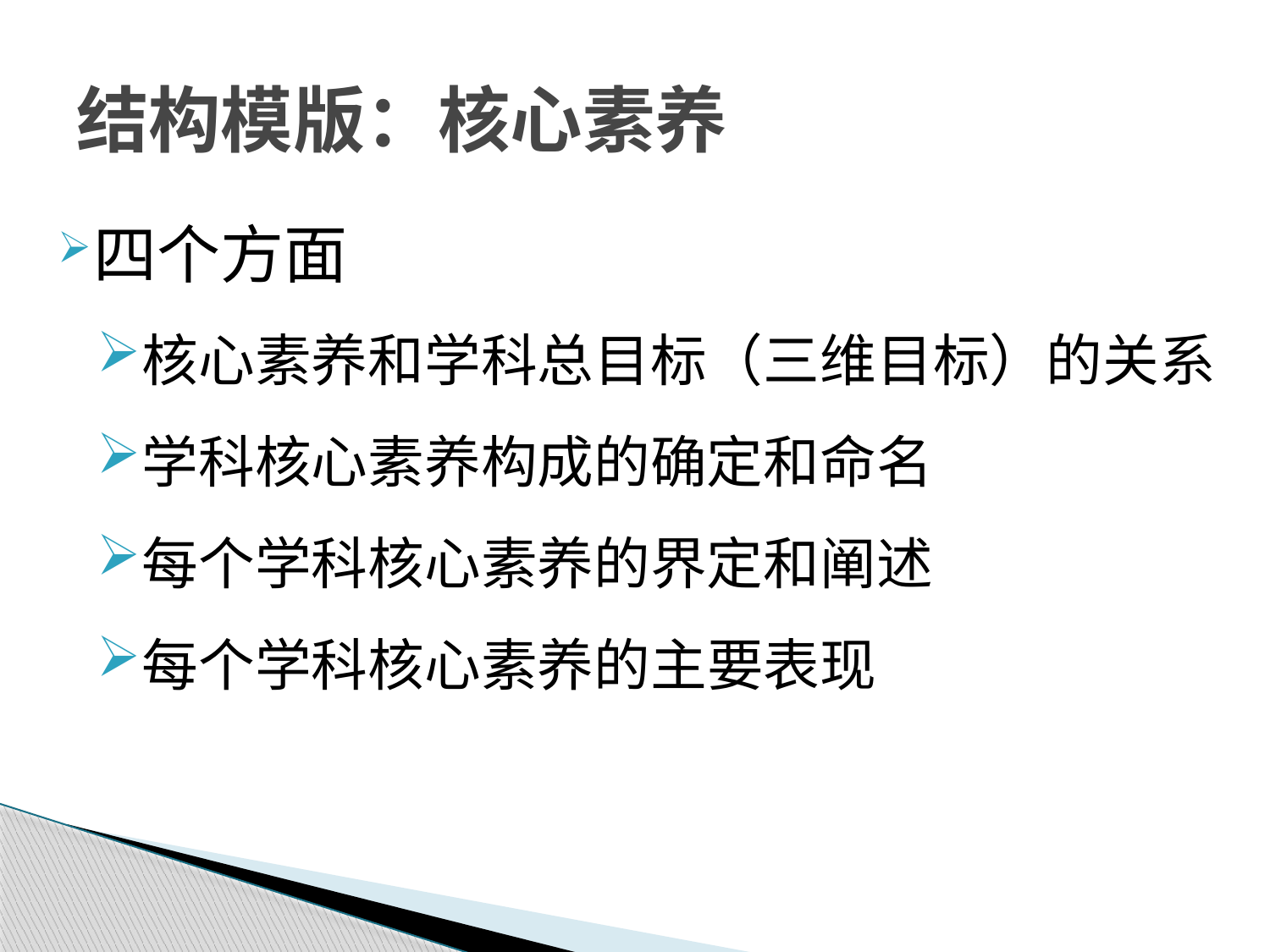

# 结构模版：核心素养
四个方面
核心素养和学科总目标（三维目标）的关系
学科核心素养构成的确定和命名
每个学科核心素养的界定和阐述
每个学科核心素养的主要表现